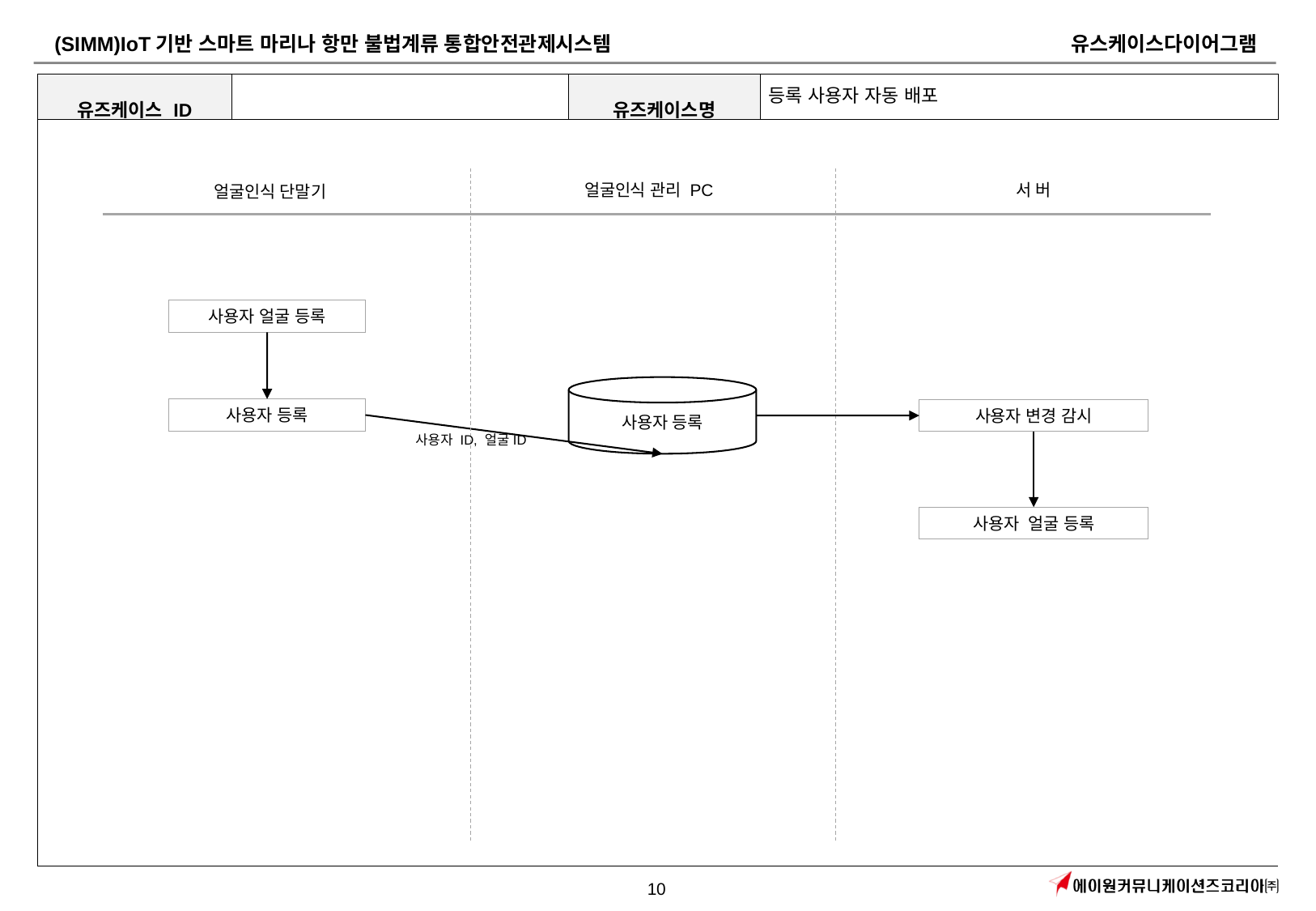

#
등록 사용자 자동 배포
얼굴인식 관리 PC
서 버
얼굴인식 단말기
사용자 얼굴 등록
사용자 등록
사용자 등록
사용자 변경 감시
사용자 ID, 얼굴ID
사용자  얼굴 등록